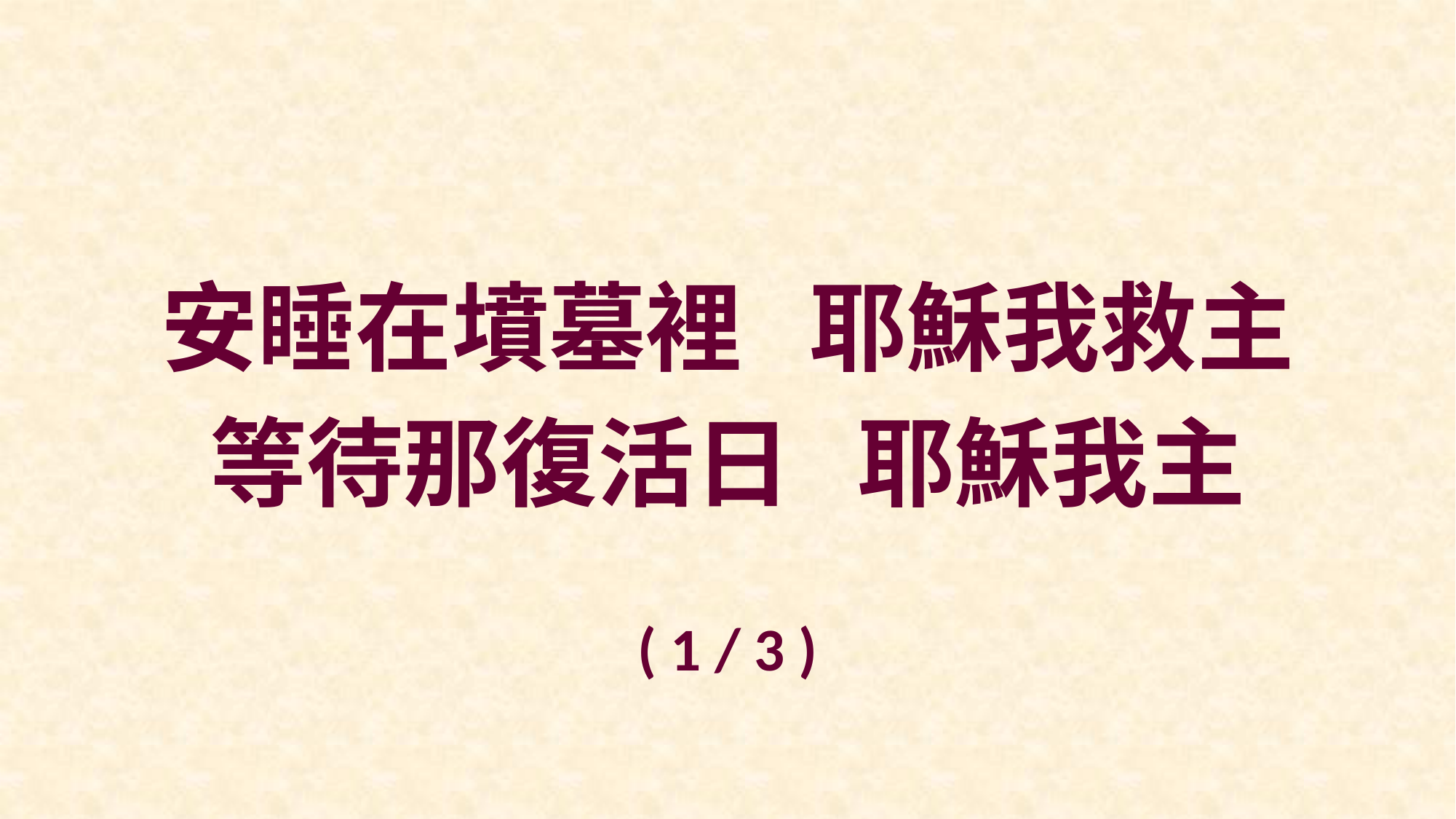

安睡在墳墓裡   耶穌我救主
等待那復活日   耶穌我主
( 1 / 3 )